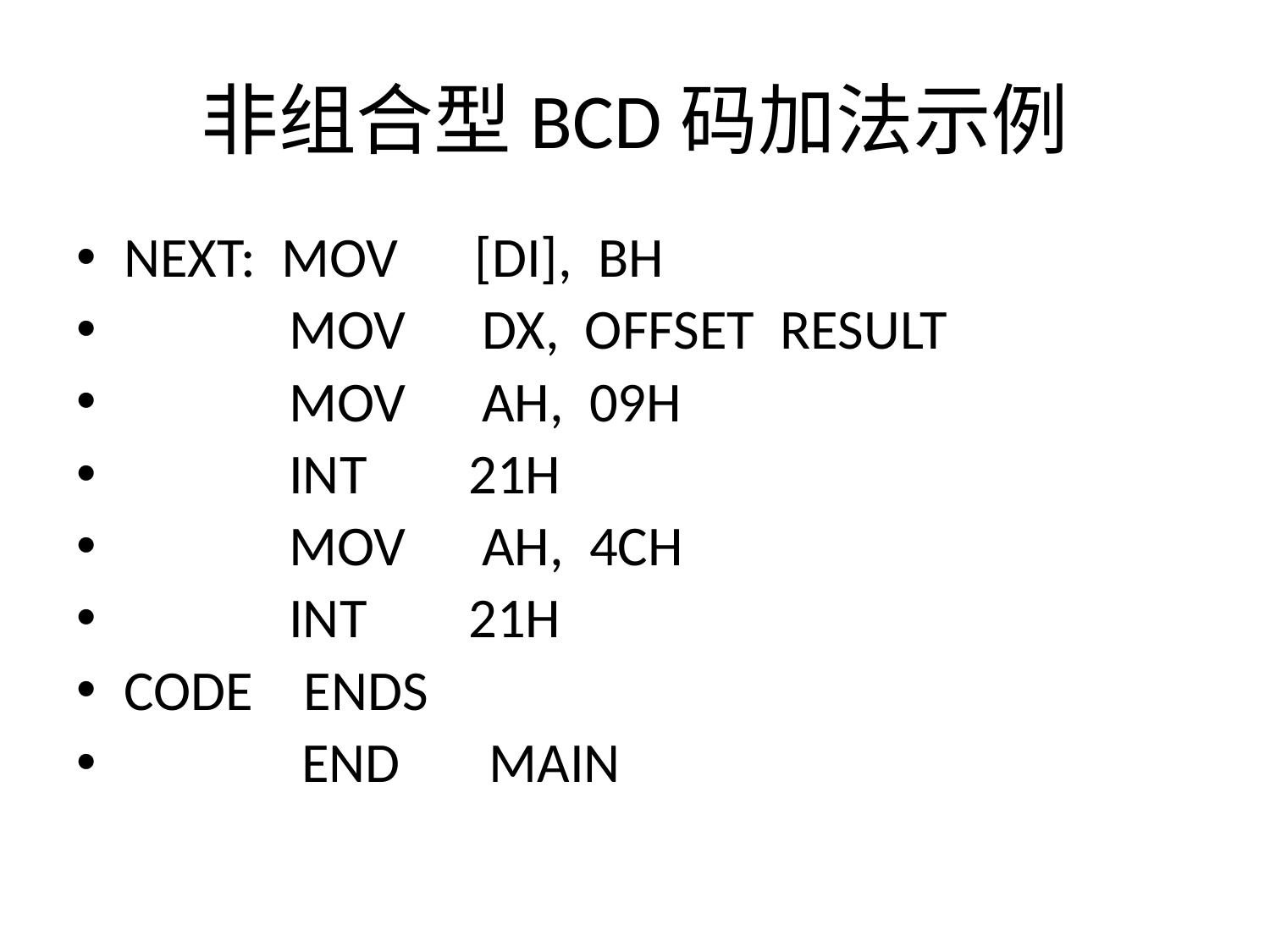

# 非组合型BCD码加法示例
NEXT:  MOV      [DI],  BH
             MOV      DX,  OFFSET  RESULT
             MOV      AH,  09H
             INT        21H
             MOV      AH,  4CH
             INT        21H
CODE    ENDS
              END       MAIN